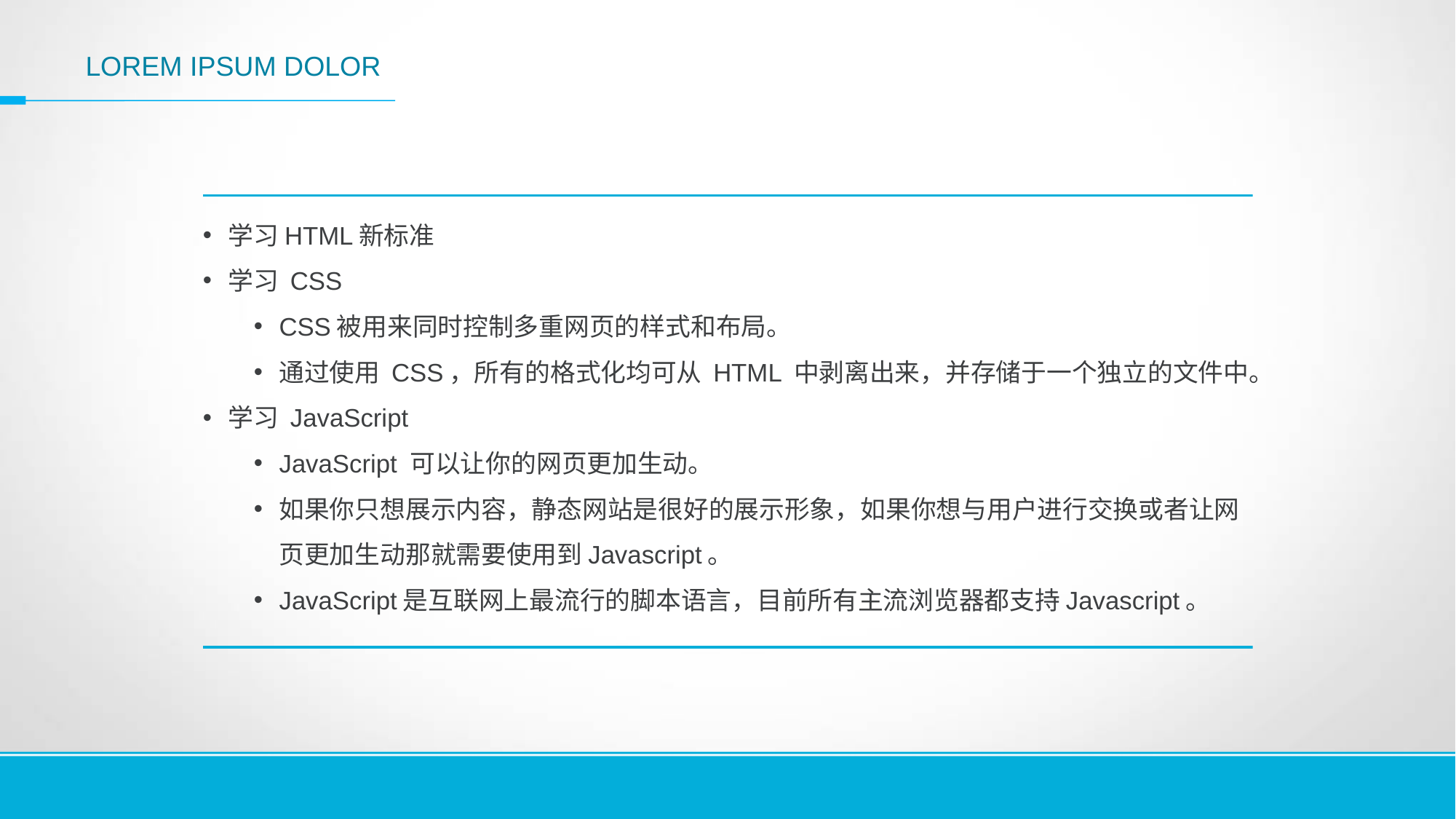

LOREM IPSUM DOLOR
学习HTML新标准
学习 CSS
CSS被用来同时控制多重网页的样式和布局。
通过使用 CSS，所有的格式化均可从 HTML 中剥离出来，并存储于一个独立的文件中。
学习 JavaScript
JavaScript 可以让你的网页更加生动。
如果你只想展示内容，静态网站是很好的展示形象，如果你想与用户进行交换或者让网页更加生动那就需要使用到Javascript。
JavaScript是互联网上最流行的脚本语言，目前所有主流浏览器都支持Javascript。